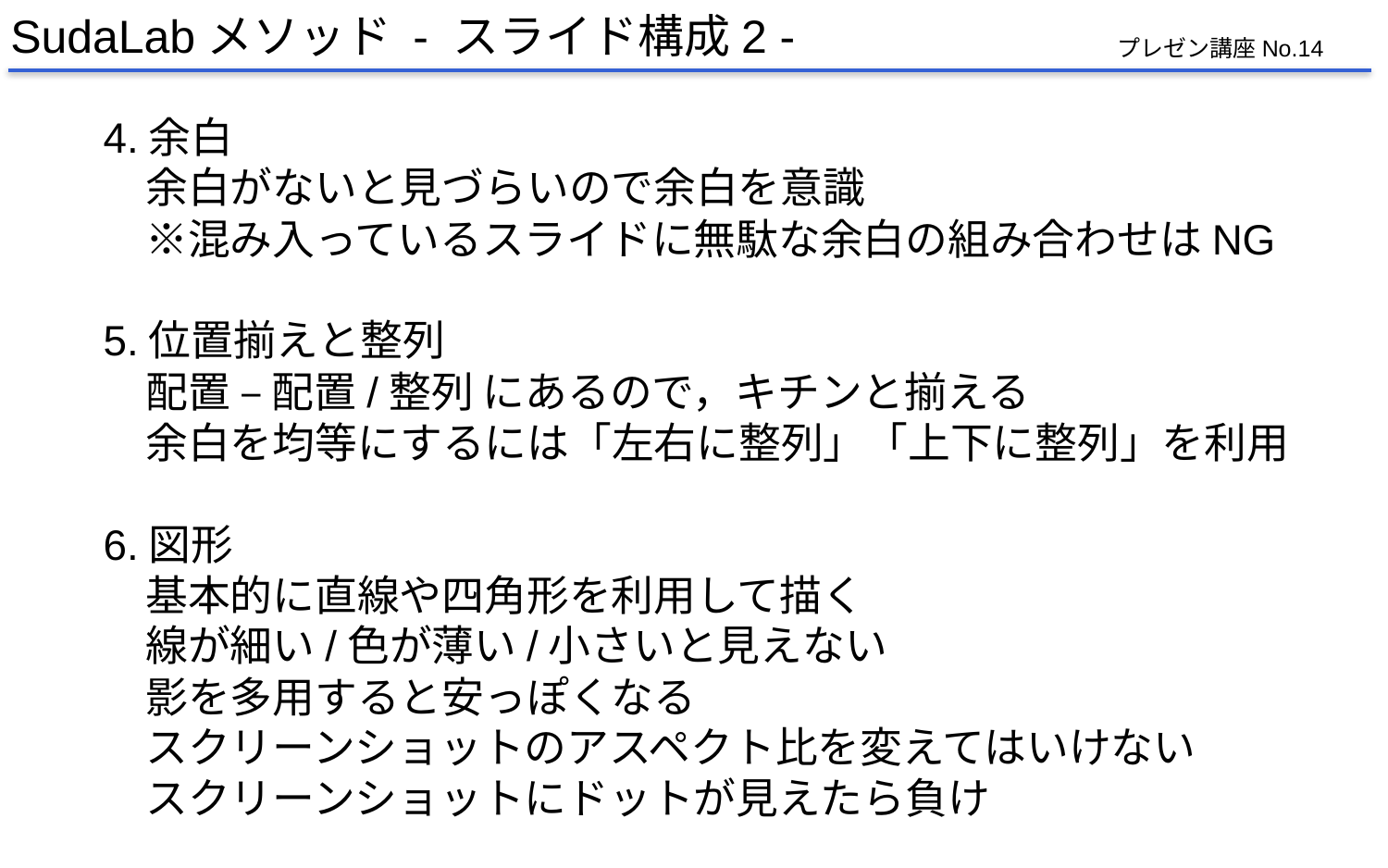

SudaLabメソッド - スライド構成2 -
プレゼン講座No.14
4.余白
　余白がないと見づらいので余白を意識
　※混み入っているスライドに無駄な余白の組み合わせはNG

5.位置揃えと整列
　配置 – 配置/整列 にあるので，キチンと揃える
　余白を均等にするには「左右に整列」「上下に整列」を利用

6.図形
　基本的に直線や四角形を利用して描く
　線が細い/色が薄い/小さいと見えない
　影を多用すると安っぽくなる
　スクリーンショットのアスペクト比を変えてはいけない
　スクリーンショットにドットが見えたら負け